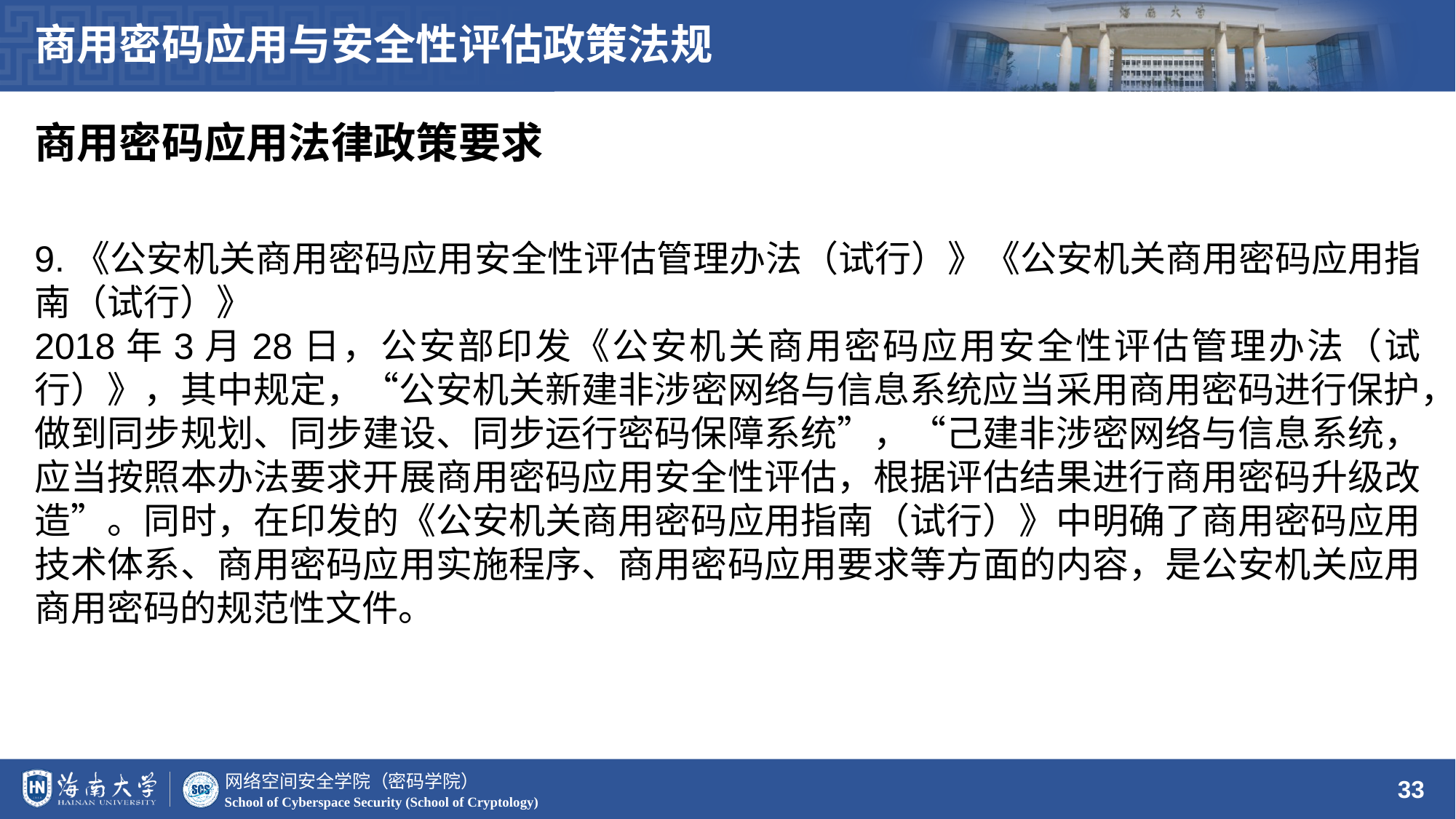

商用密码应用与安全性评估政策法规

商用密码应用法律政策要求

9.《公安机关商用密码应用安全性评估管理办法（试行）》《公安机关商用密码应用指南（试行）》
2018年3月28日，公安部印发《公安机关商用密码应用安全性评估管理办法（试行）》，其中规定，“公安机关新建非涉密网络与信息系统应当采用商用密码进行保护，做到同步规划、同步建设、同步运行密码保障系统”，“己建非涉密网络与信息系统，应当按照本办法要求开展商用密码应用安全性评估，根据评估结果进行商用密码升级改造”。同时，在印发的《公安机关商用密码应用指南（试行）》中明确了商用密码应用技术体系、商用密码应用实施程序、商用密码应用要求等方面的内容，是公安机关应用商用密码的规范性文件。
33